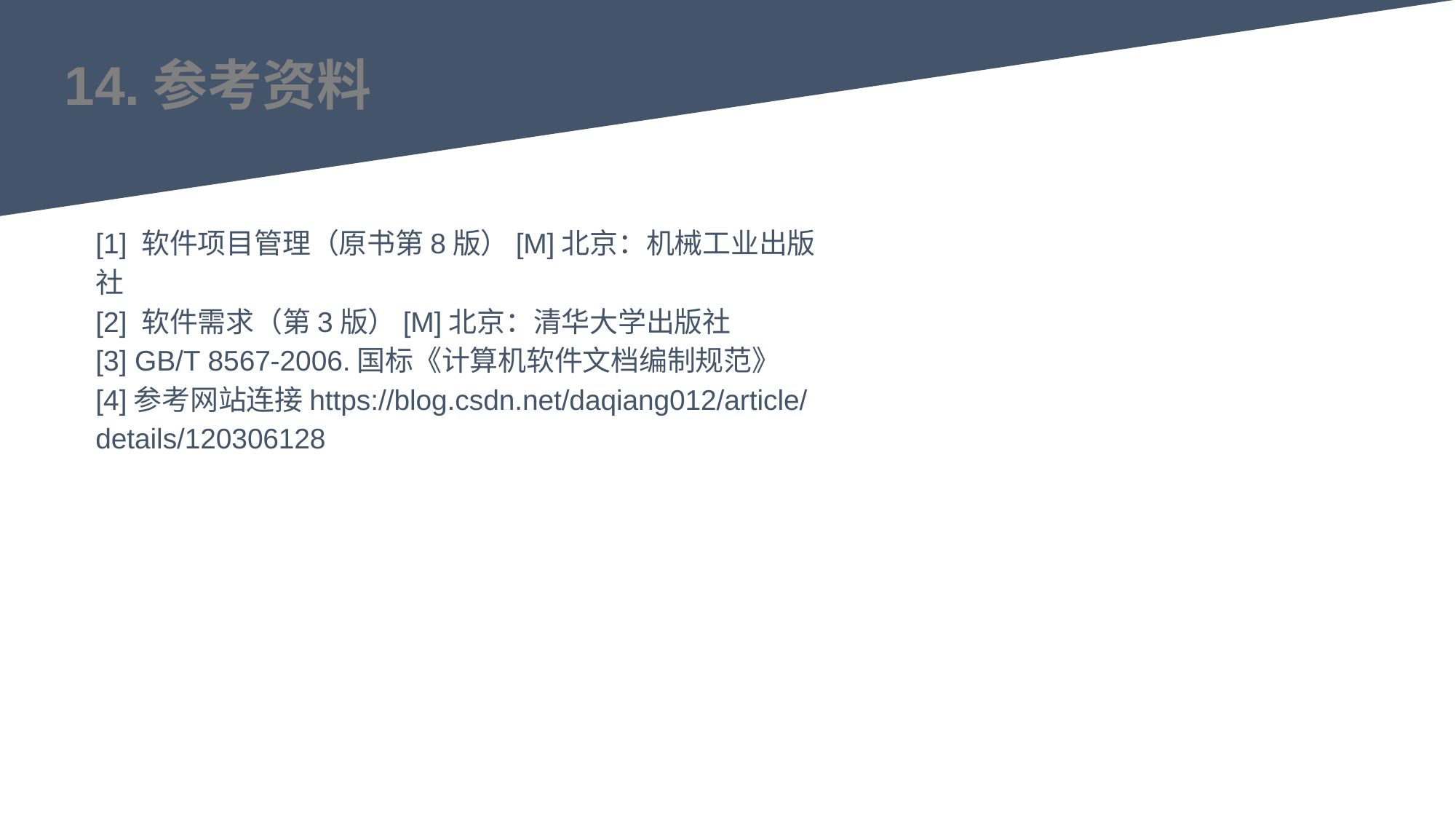

14.参考资料
[1] 软件项目管理（原书第8版）[M]北京：机械工业出版社
[2] 软件需求（第3版）[M]北京：清华大学出版社
[3] GB/T 8567-2006.国标《计算机软件文档编制规范》
[4]参考网站连接https://blog.csdn.net/daqiang012/article/details/120306128